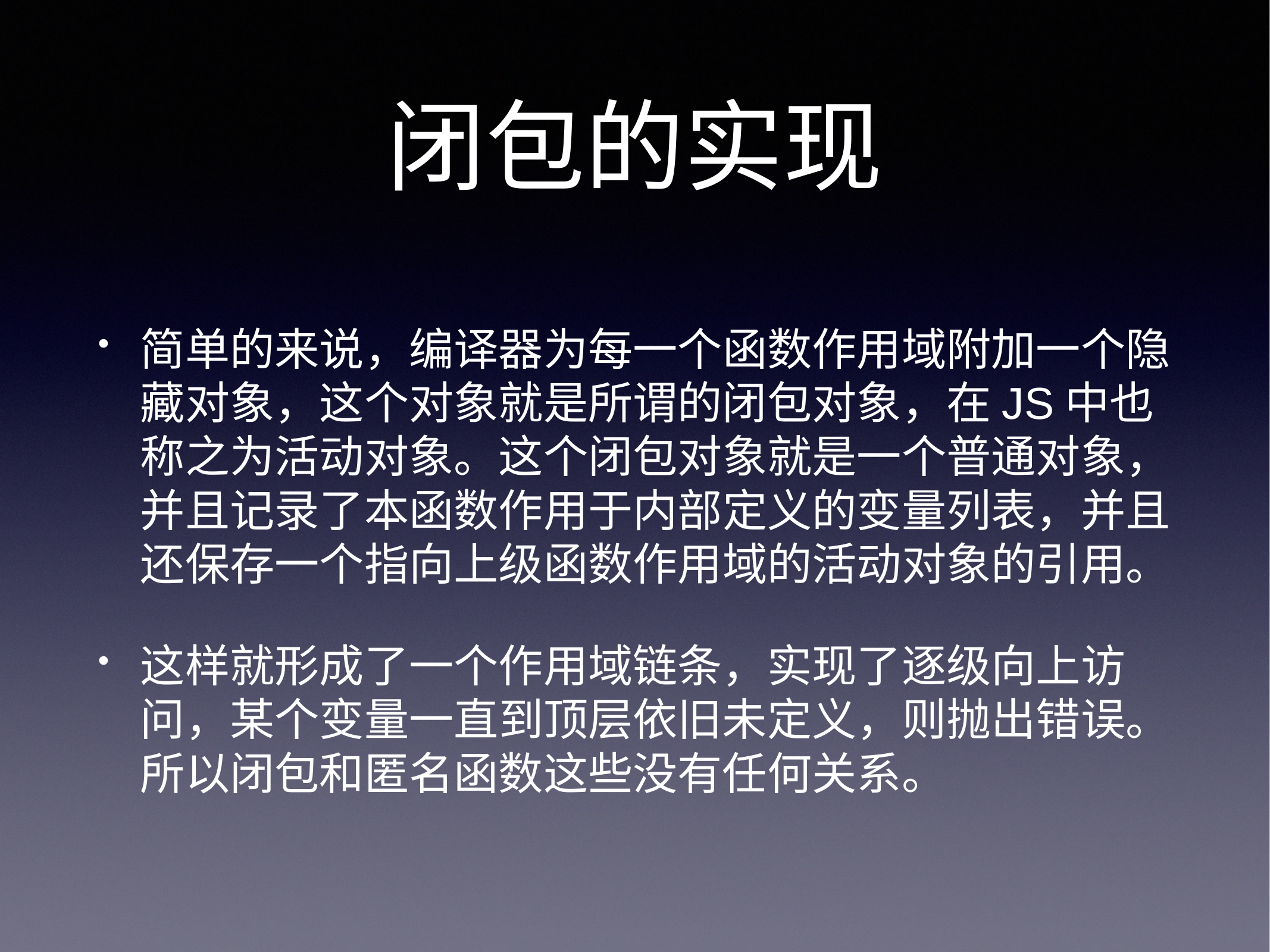

# 闭包的实现
简单的来说，编译器为每一个函数作用域附加一个隐藏对象，这个对象就是所谓的闭包对象，在JS中也称之为活动对象。这个闭包对象就是一个普通对象，并且记录了本函数作用于内部定义的变量列表，并且还保存一个指向上级函数作用域的活动对象的引用。
这样就形成了一个作用域链条，实现了逐级向上访问，某个变量一直到顶层依旧未定义，则抛出错误。所以闭包和匿名函数这些没有任何关系。